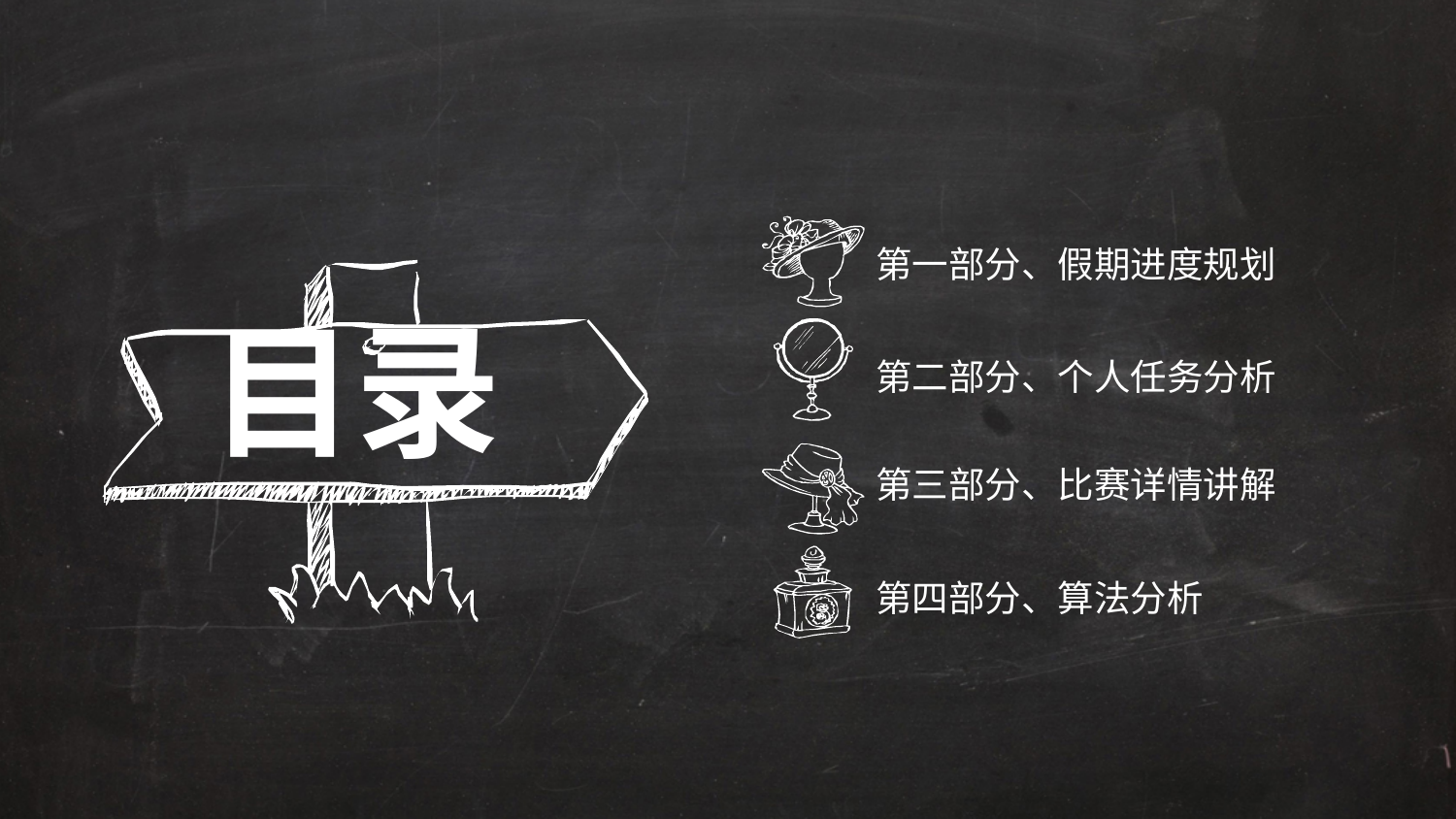

第一部分、假期进度规划

第二部分、个人任务分析
目录

第三部分、比赛详情讲解

第四部分、算法分析